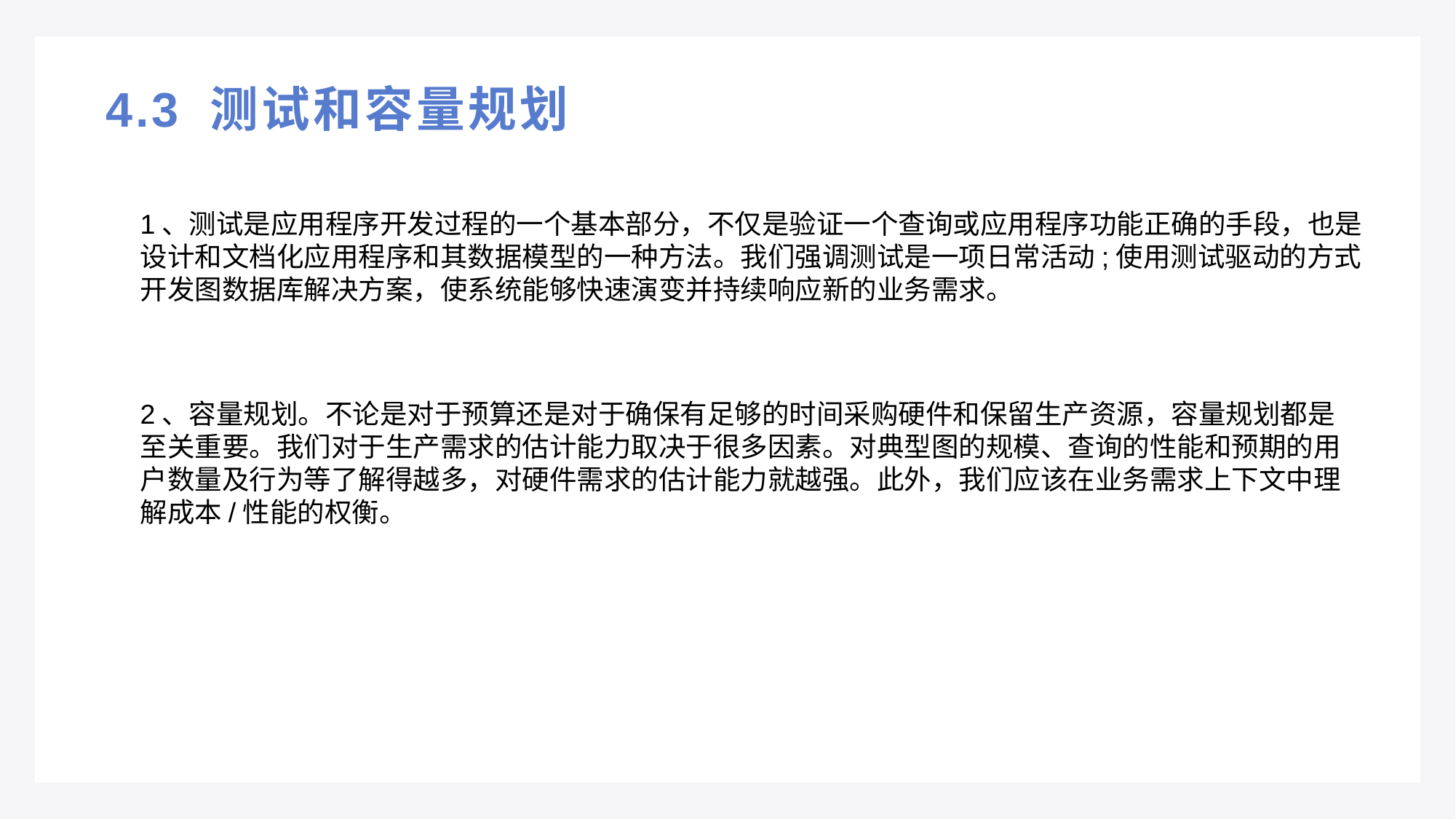

# 4.3 测试和容量规划
1、测试是应用程序开发过程的一个基本部分，不仅是验证一个查询或应用程序功能正确的手段，也是设计和文档化应用程序和其数据模型的一种方法。我们强调测试是一项日常活动;使用测试驱动的方式开发图数据库解决方案，使系统能够快速演变并持续响应新的业务需求。
2、容量规划。不论是对于预算还是对于确保有足够的时间采购硬件和保留生产资源，容量规划都是至关重要。我们对于生产需求的估计能力取决于很多因素。对典型图的规模、查询的性能和预期的用户数量及行为等了解得越多，对硬件需求的估计能力就越强。此外，我们应该在业务需求上下文中理解成本/性能的权衡。